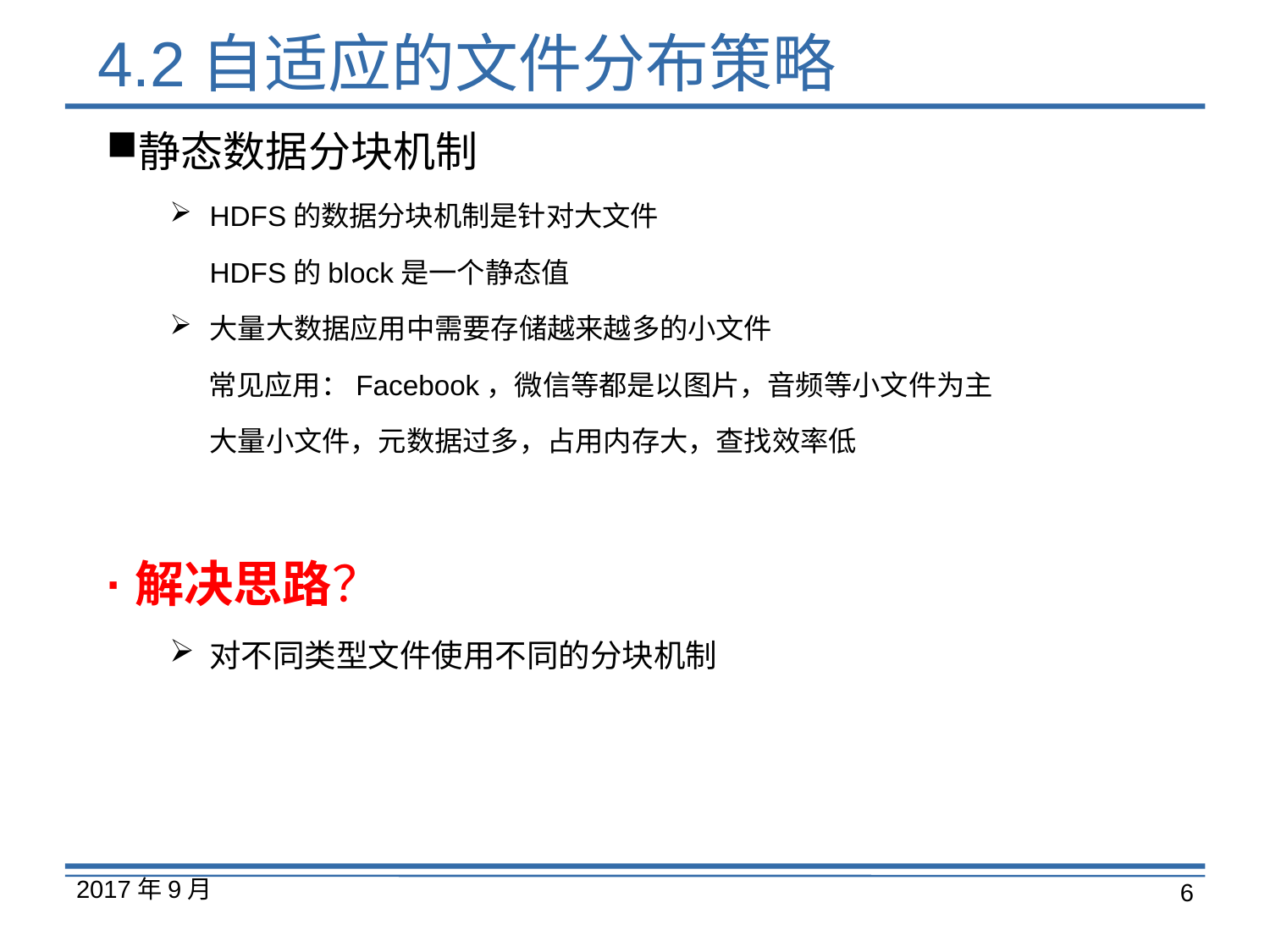

# 4.2自适应的文件分布策略

静态数据分块机制
HDFS的数据分块机制是针对大文件
   	HDFS的block是一个静态值
大量大数据应用中需要存储越来越多的小文件
     常见应用：Facebook，微信等都是以图片，音频等小文件为主
  	大量小文件，元数据过多，占用内存大，查找效率低

·解决思路？
对不同类型文件使用不同的分块机制

2017年9月
6